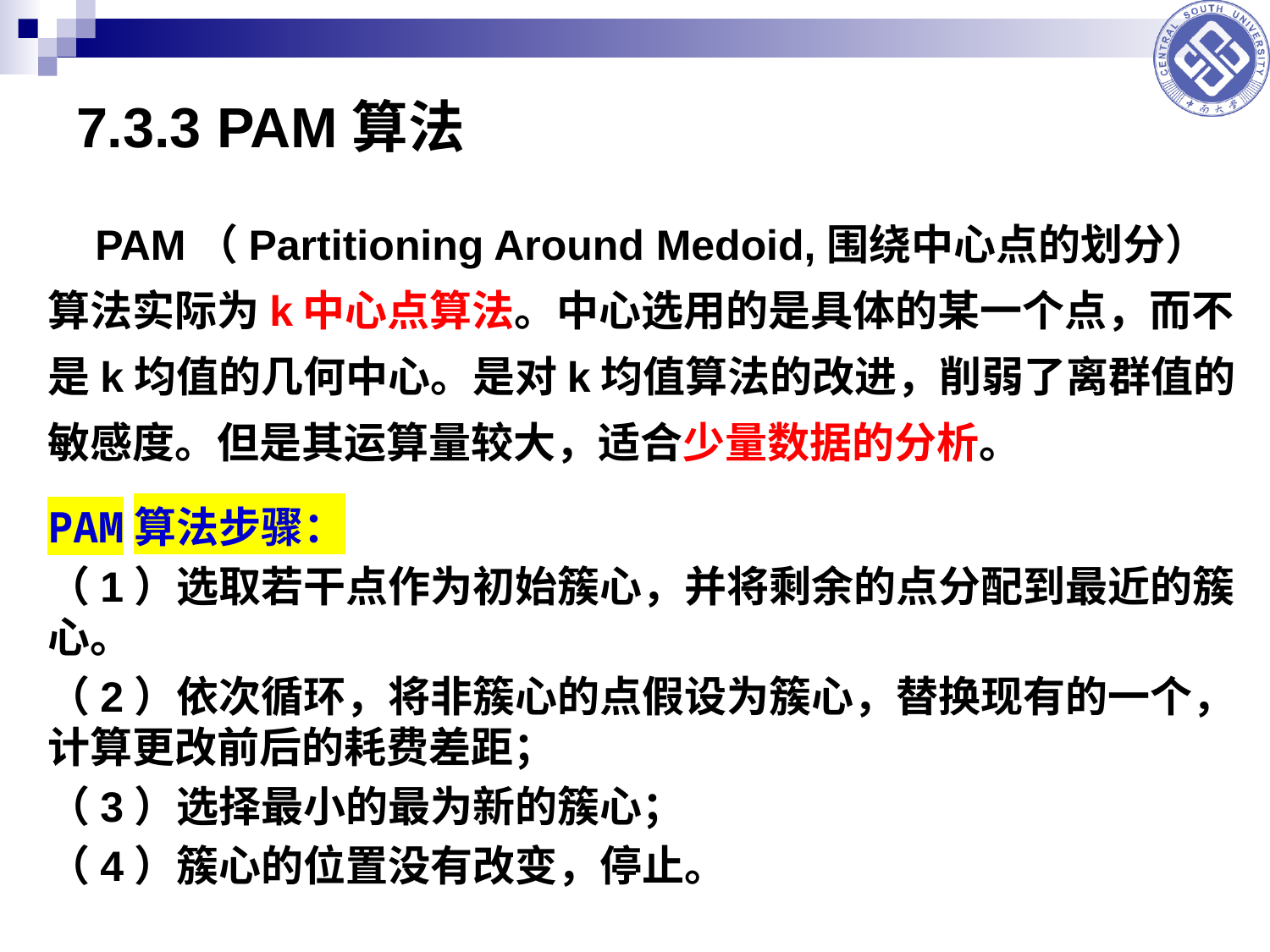

# 7.3.3 PAM算法
    PAM（Partitioning Around Medoid,围绕中心点的划分）算法实际为k中心点算法。中心选用的是具体的某一个点，而不是k均值的几何中心。是对k均值算法的改进，削弱了离群值的敏感度。但是其运算量较大，适合少量数据的分析。
PAM算法步骤：
（1）选取若干点作为初始簇心，并将剩余的点分配到最近的簇心。
（2）依次循环，将非簇心的点假设为簇心，替换现有的一个，计算更改前后的耗费差距；
（3）选择最小的最为新的簇心；
（4）簇心的位置没有改变，停止。